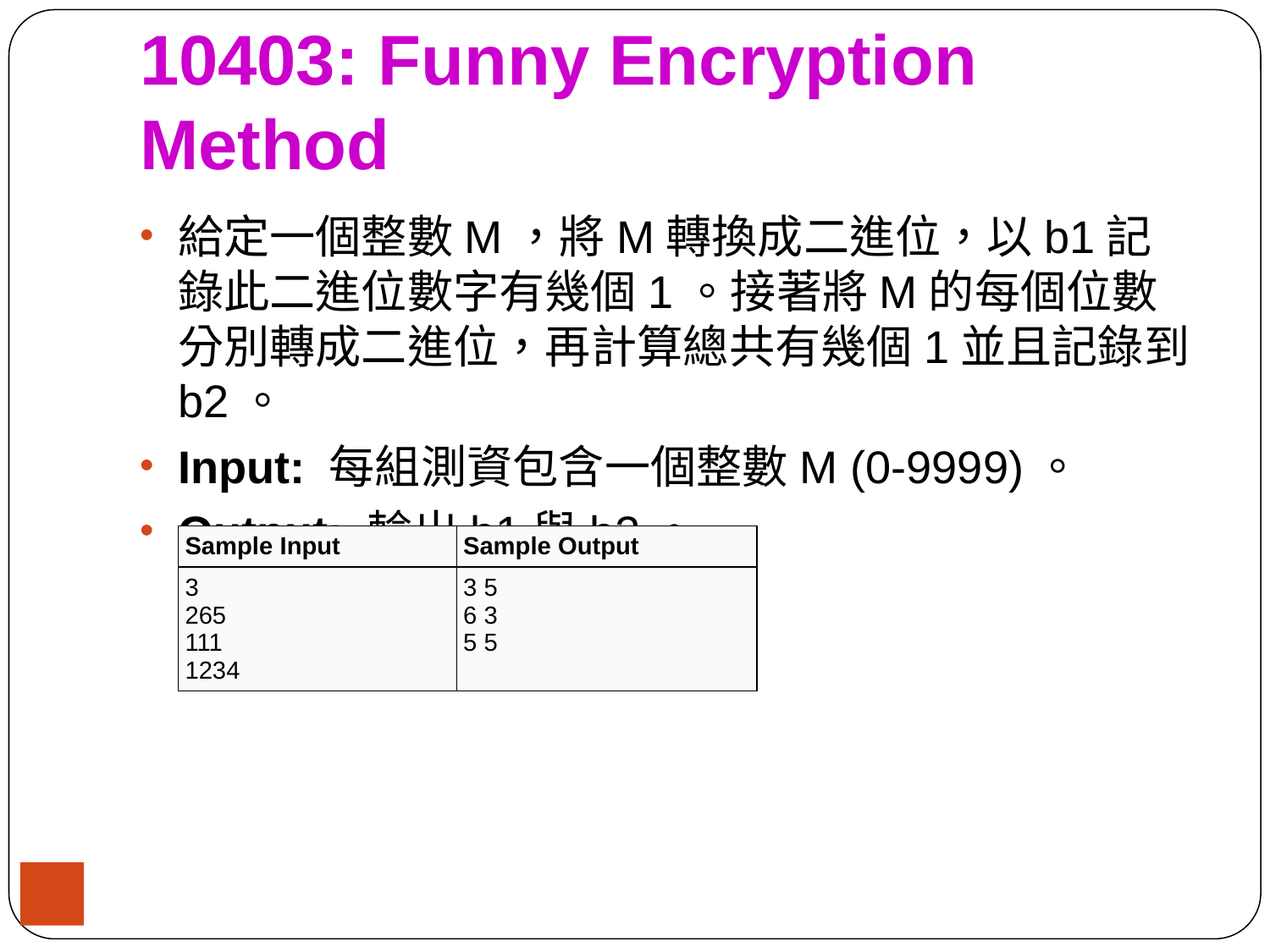

# 10403: Funny Encryption Method
給定一個整數M，將M轉換成二進位，以b1記錄此二進位數字有幾個1。接著將M的每個位數分別轉成二進位，再計算總共有幾個1並且記錄到b2。
Input: 每組測資包含一個整數M (0-9999)。
Output: 輸出b1與b2。
| Sample Input | Sample Output |
| --- | --- |
| 3 265 111 1234 | 3 5 6 3 5 5 |